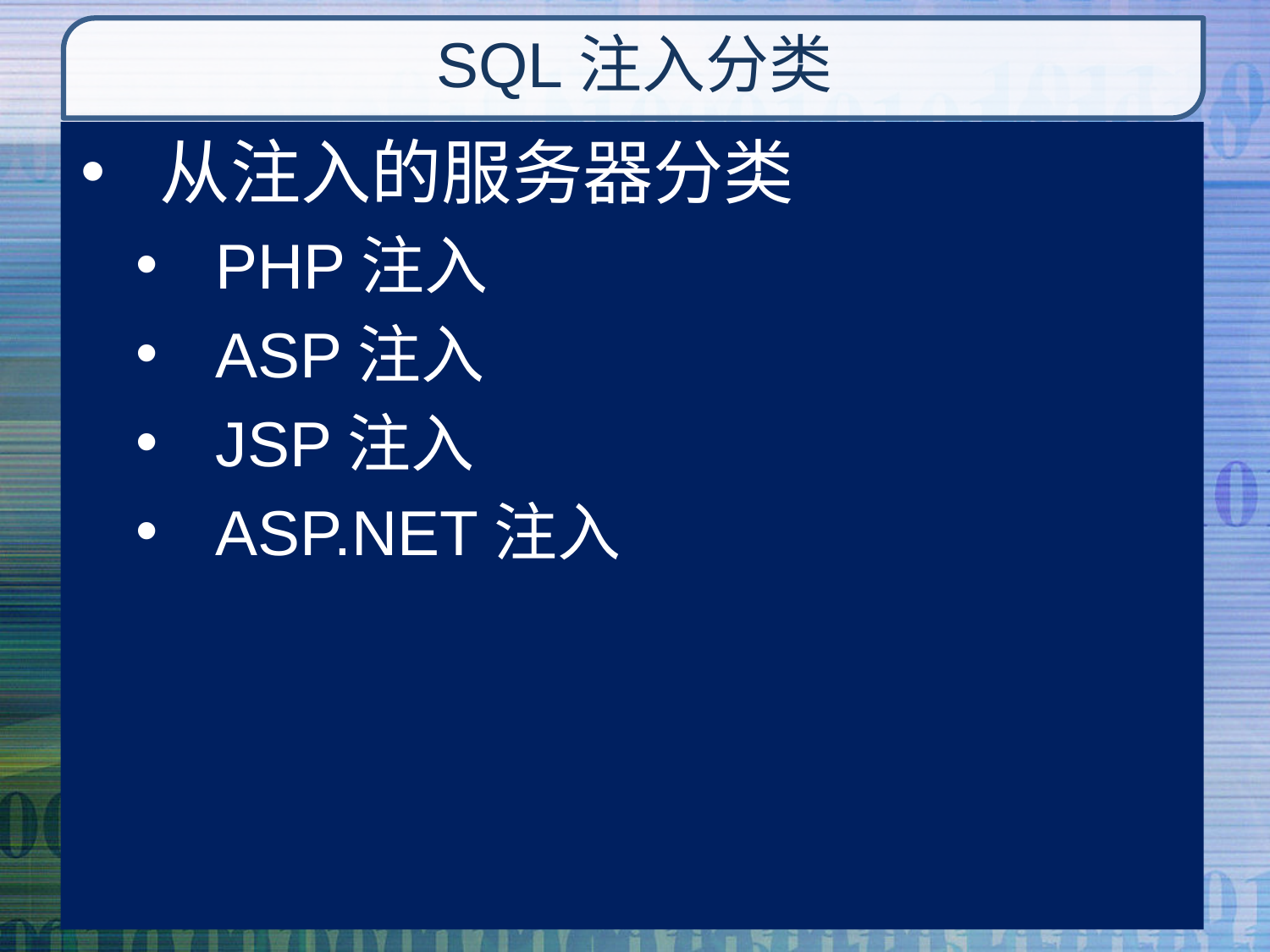

# SQL注入分类
从注入的服务器分类
PHP注入
ASP注入
JSP注入
ASP.NET注入